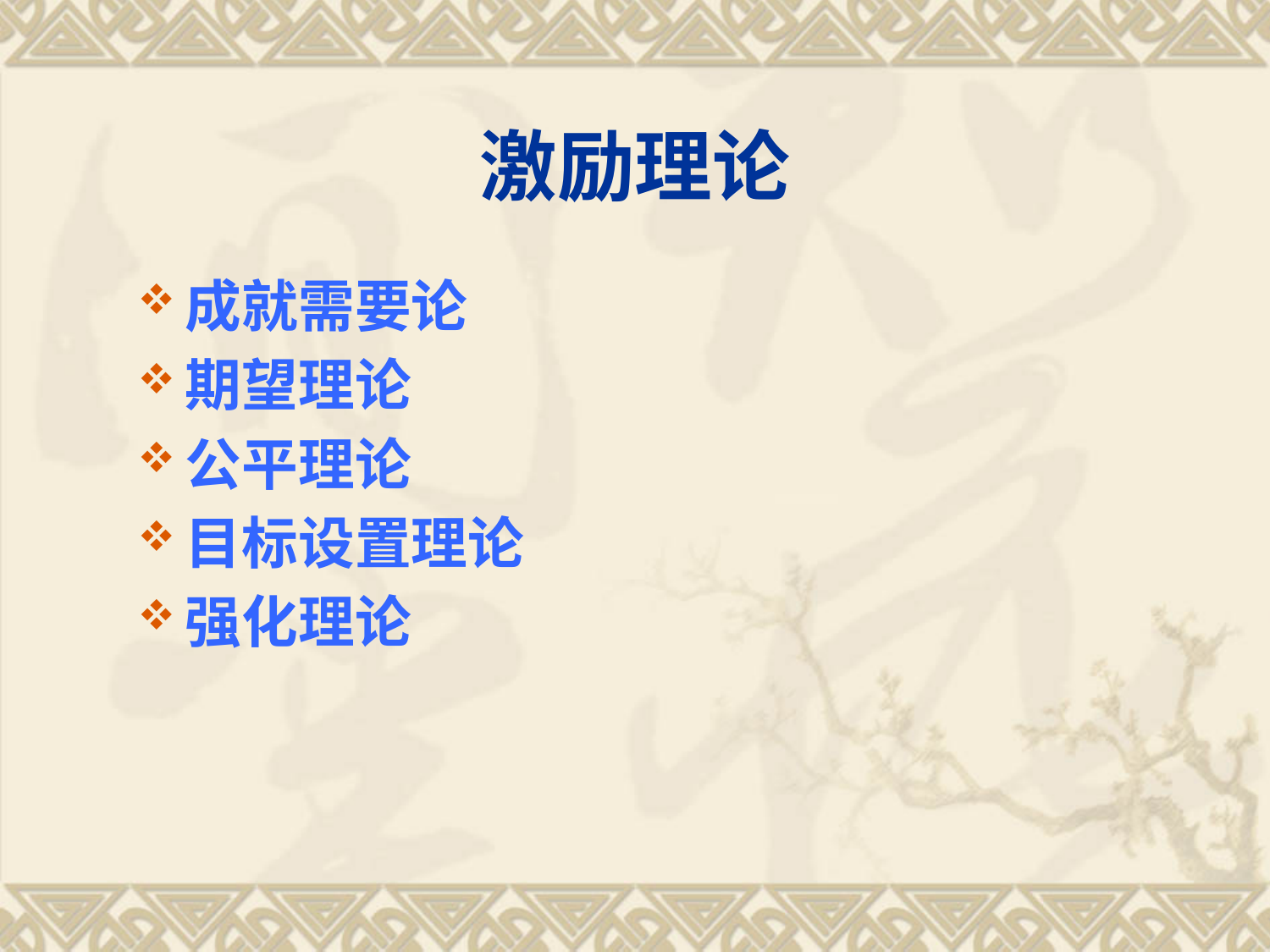

# 激励理论
成就需要论
期望理论
公平理论
目标设置理论
强化理论